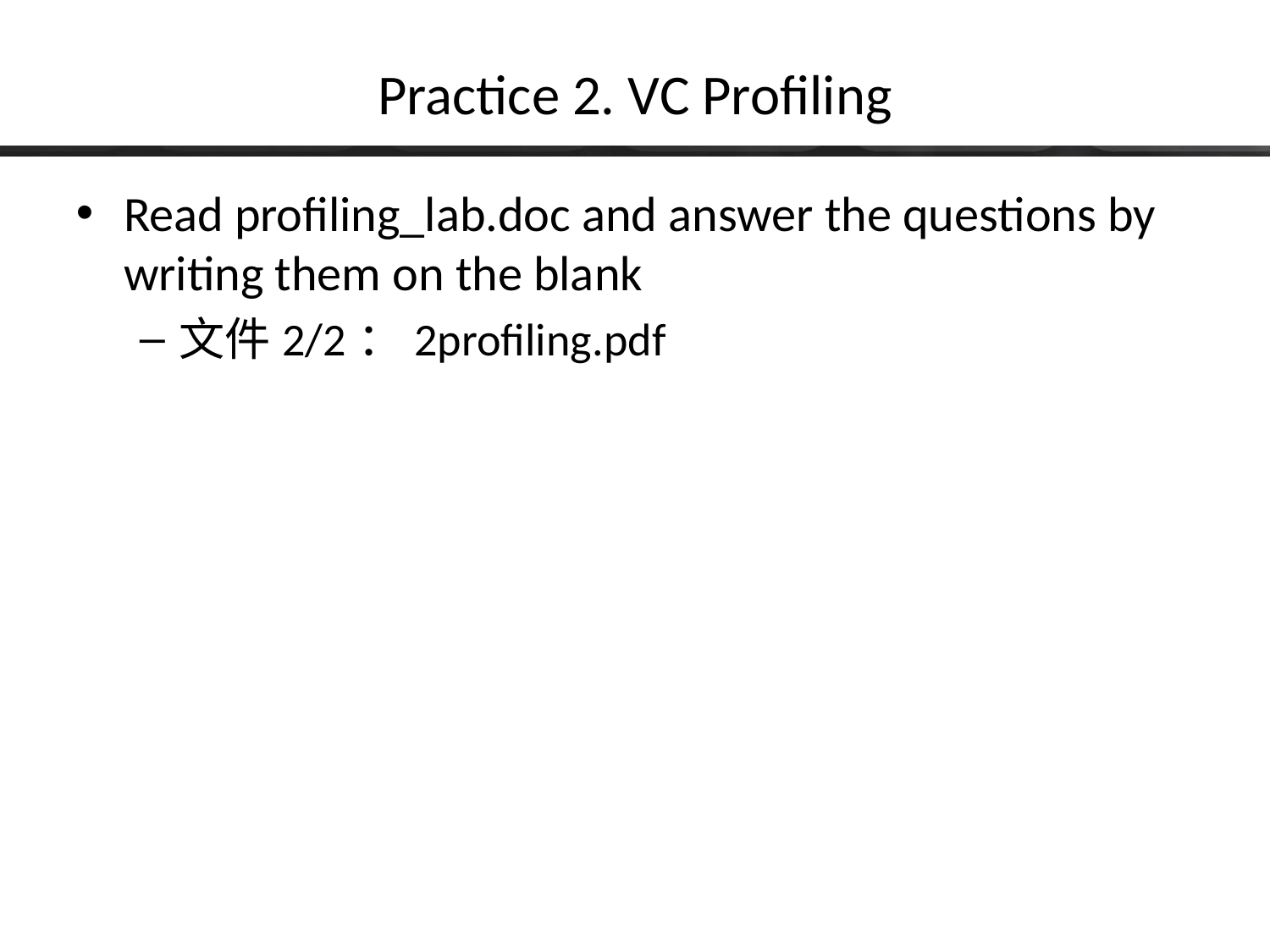

# Practice 2. VC Profiling
Read profiling_lab.doc and answer the questions by writing them on the blank
文件2/2：2profiling.pdf